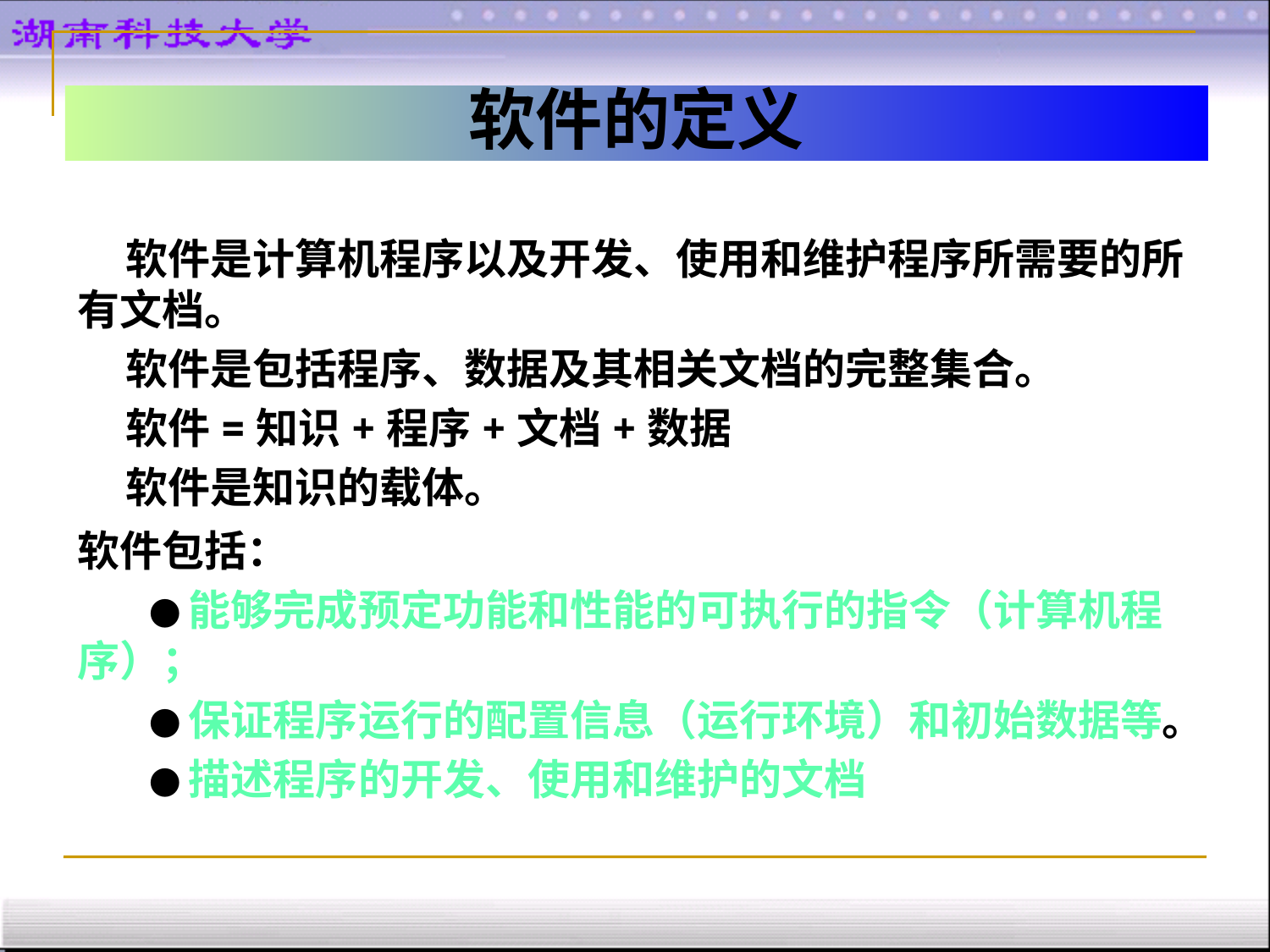

# 软件的定义
    软件是计算机程序以及开发、使用和维护程序所需要的所有文档。
    软件是包括程序、数据及其相关文档的完整集合。
    软件=知识+程序+文档+数据
    软件是知识的载体。
软件包括：
          ●能够完成预定功能和性能的可执行的指令（计算机程序）；
          ●保证程序运行的配置信息（运行环境）和初始数据等。
          ●描述程序的开发、使用和维护的文档